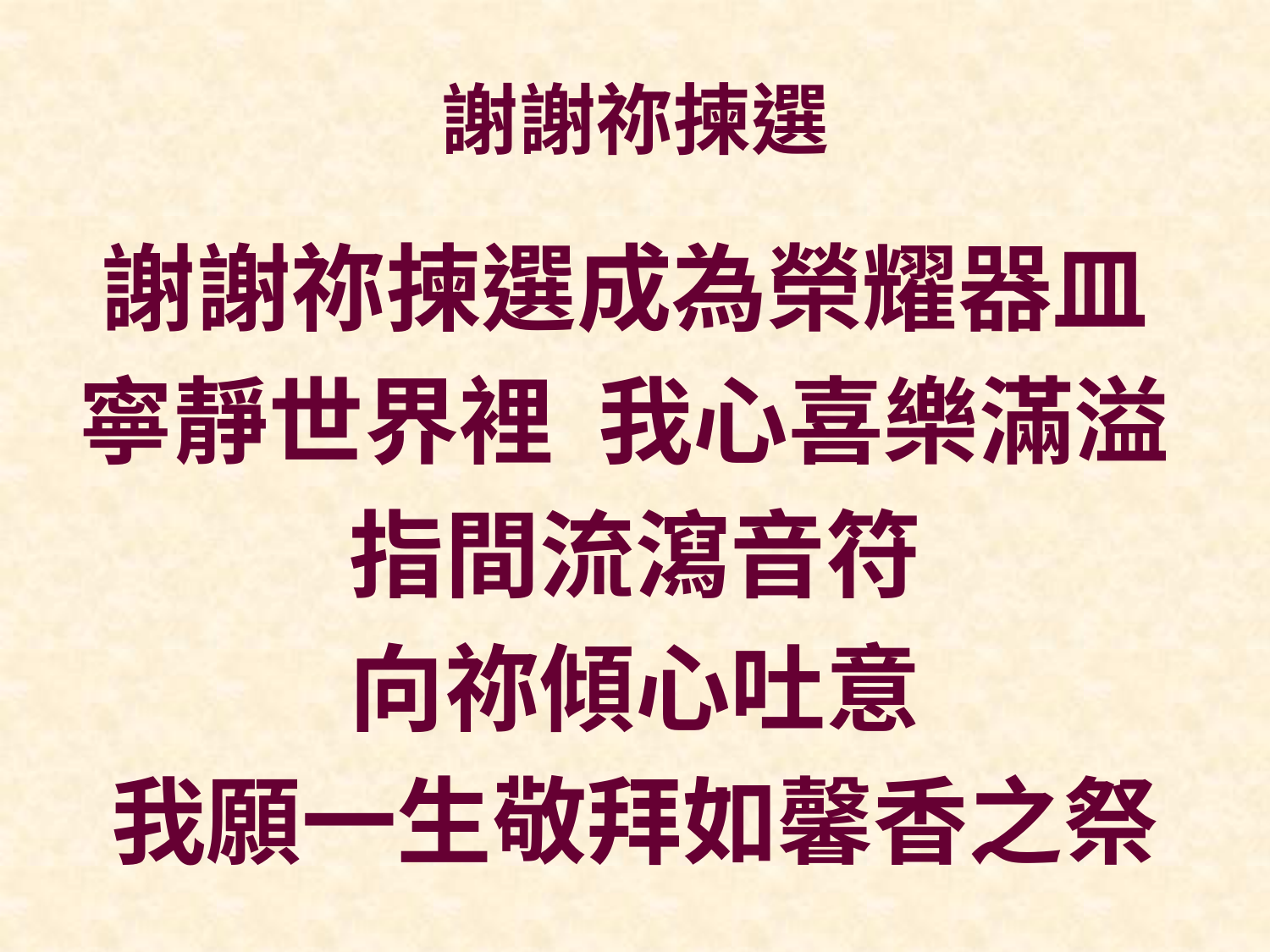

# 謝謝祢揀選
謝謝祢揀選成為榮耀器皿
寧靜世界裡  我心喜樂滿溢
指間流瀉音符
向祢傾心吐意
我願一生敬拜如馨香之祭